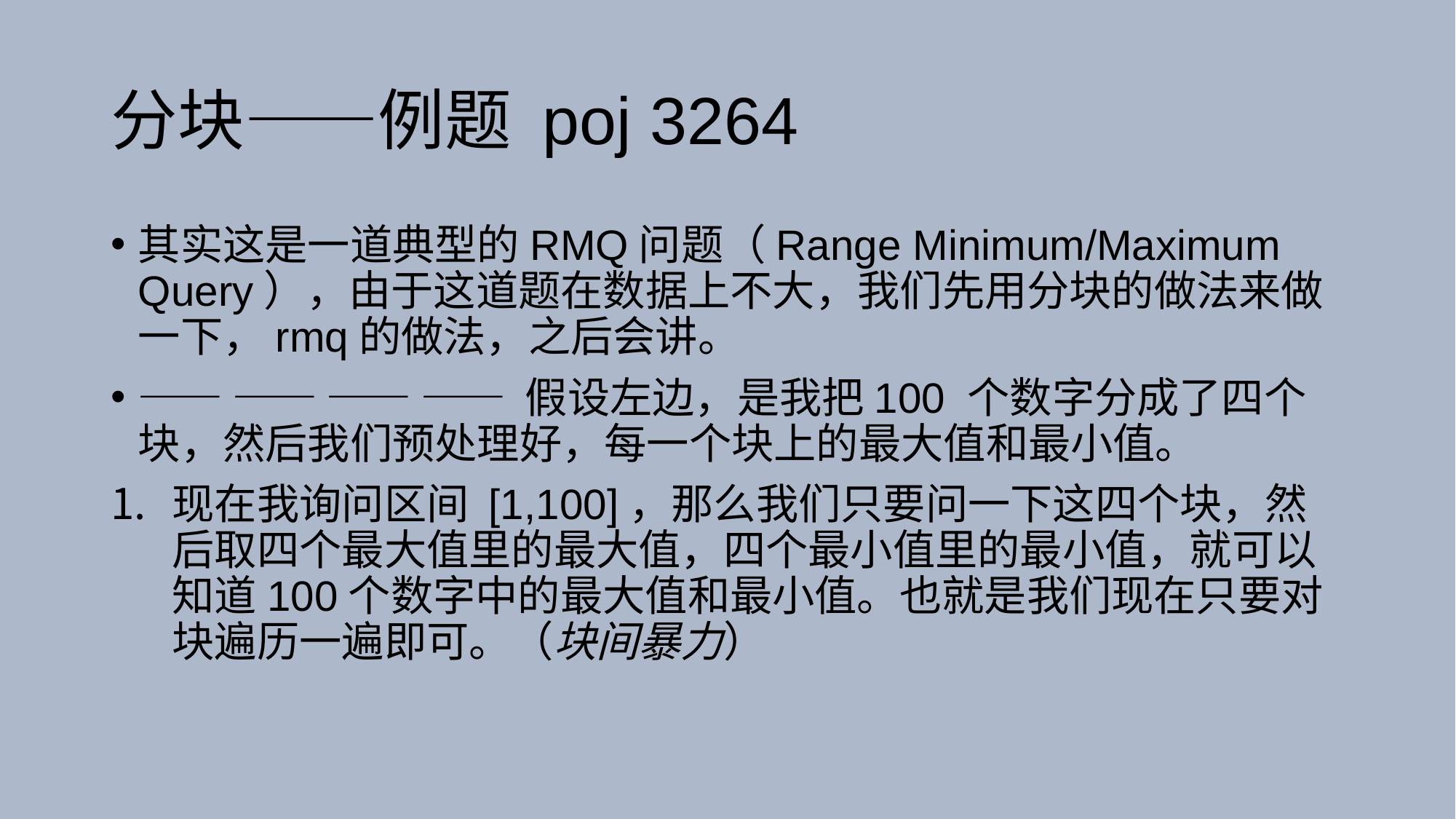

# 分块——例题 poj 3264
其实这是一道典型的RMQ问题（Range Minimum/Maximum Query），由于这道题在数据上不大，我们先用分块的做法来做一下，rmq的做法，之后会讲。
—— —— —— —— 假设左边，是我把100 个数字分成了四个块，然后我们预处理好，每一个块上的最大值和最小值。
现在我询问区间 [1,100]，那么我们只要问一下这四个块，然后取四个最大值里的最大值，四个最小值里的最小值，就可以知道100个数字中的最大值和最小值。也就是我们现在只要对块遍历一遍即可。（块间暴力）